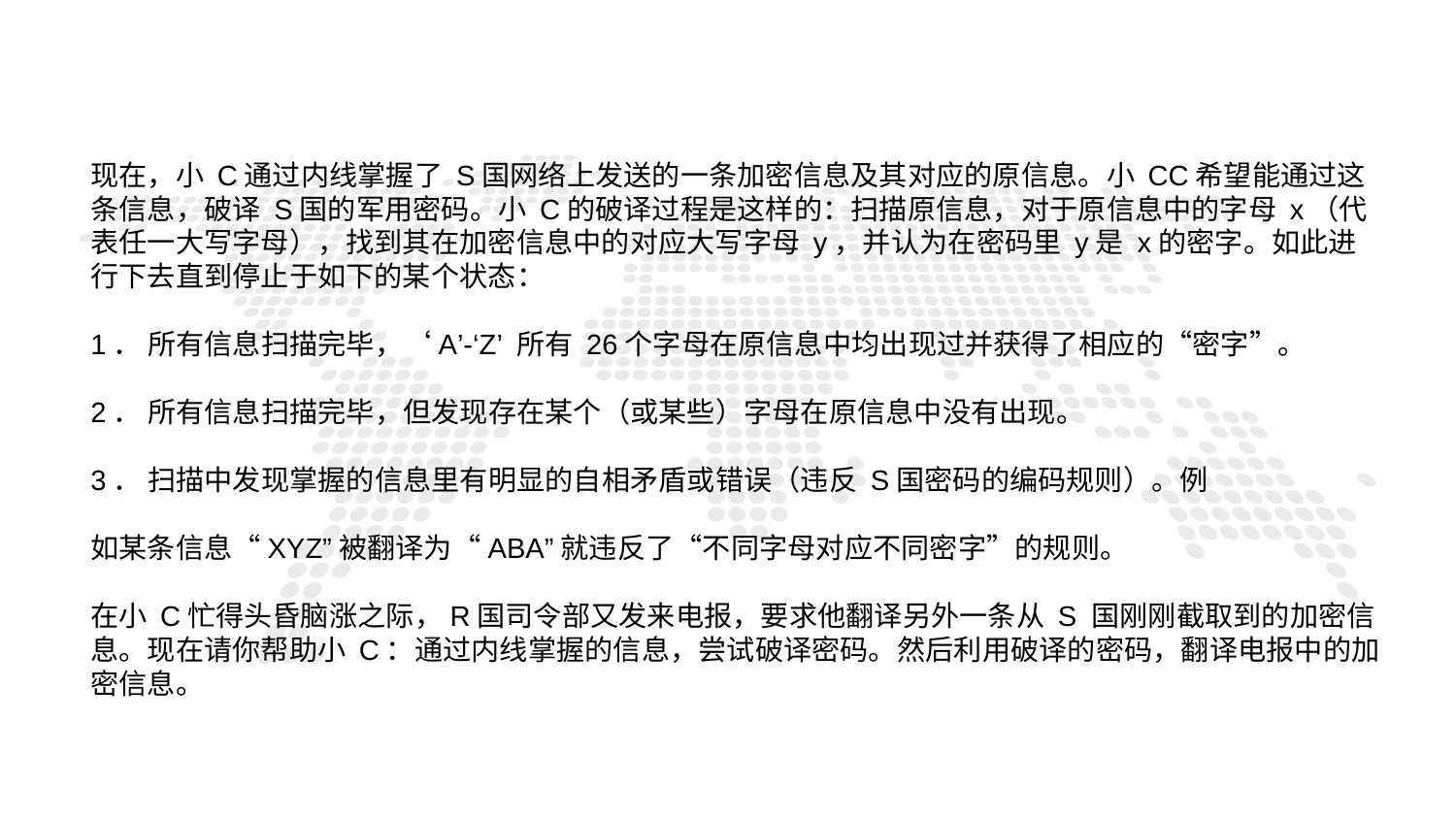

现在，小 C通过内线掌握了 S国网络上发送的一条加密信息及其对应的原信息。小 CC希望能通过这条信息，破译 S国的军用密码。小 C的破译过程是这样的：扫描原信息，对于原信息中的字母 x（代表任一大写字母），找到其在加密信息中的对应大写字母 y，并认为在密码里 y是 x的密字。如此进行下去直到停止于如下的某个状态：

1． 所有信息扫描完毕，‘A’-‘Z’ 所有 26个字母在原信息中均出现过并获得了相应的“密字”。

2． 所有信息扫描完毕，但发现存在某个（或某些）字母在原信息中没有出现。

3． 扫描中发现掌握的信息里有明显的自相矛盾或错误（违反 S国密码的编码规则）。例

如某条信息“XYZ”被翻译为“ABA”就违反了“不同字母对应不同密字”的规则。

在小 C忙得头昏脑涨之际，R国司令部又发来电报，要求他翻译另外一条从 S 国刚刚截取到的加密信息。现在请你帮助小 C：通过内线掌握的信息，尝试破译密码。然后利用破译的密码，翻译电报中的加密信息。